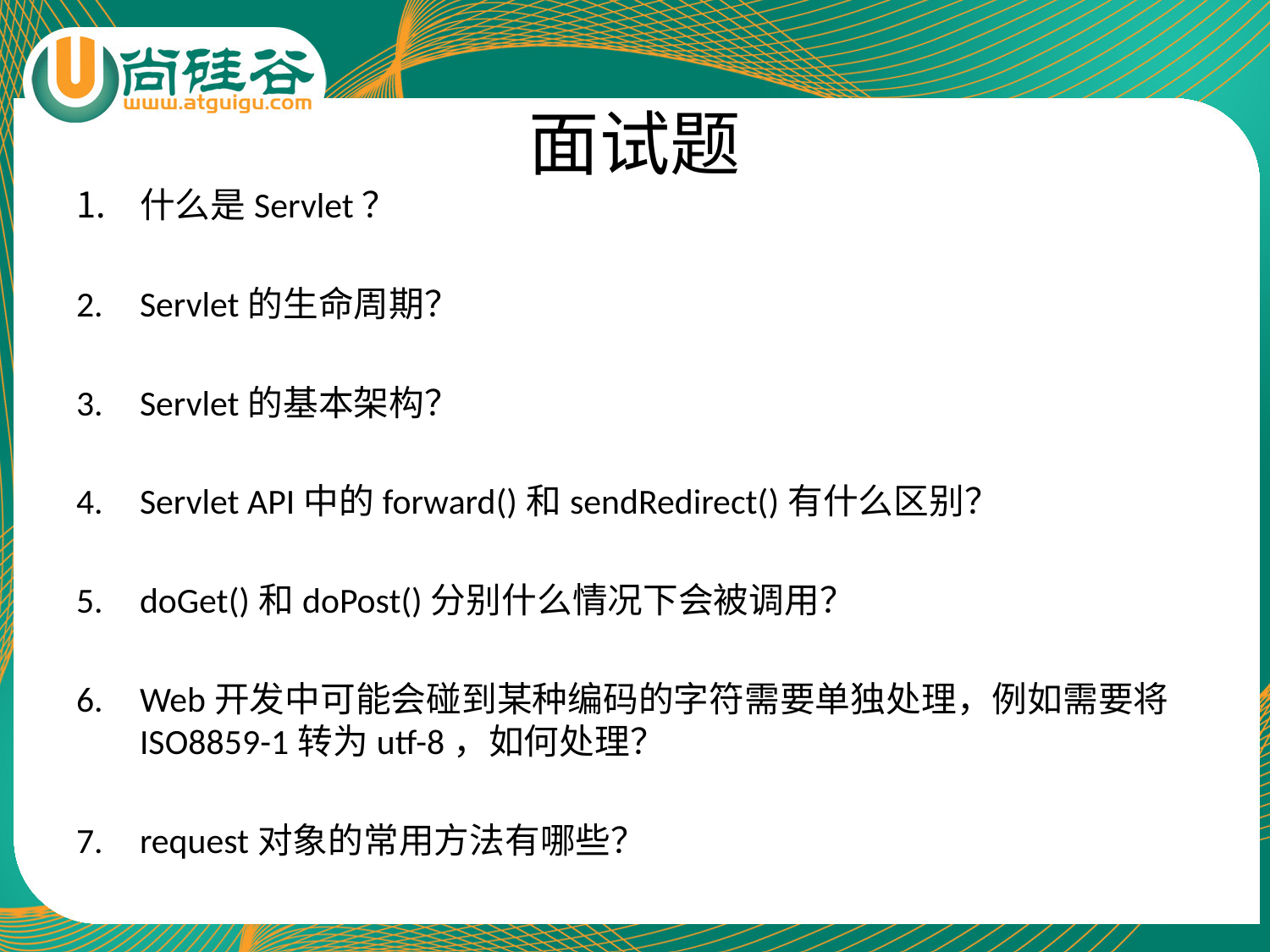

# 面试题
什么是Servlet？

Servlet的生命周期？

Servlet的基本架构？

Servlet API中的forward()和sendRedirect()有什么区别？

doGet()和doPost()分别什么情况下会被调用？

Web开发中可能会碰到某种编码的字符需要单独处理，例如需要将ISO8859-1转为utf-8，如何处理？

request对象的常用方法有哪些？